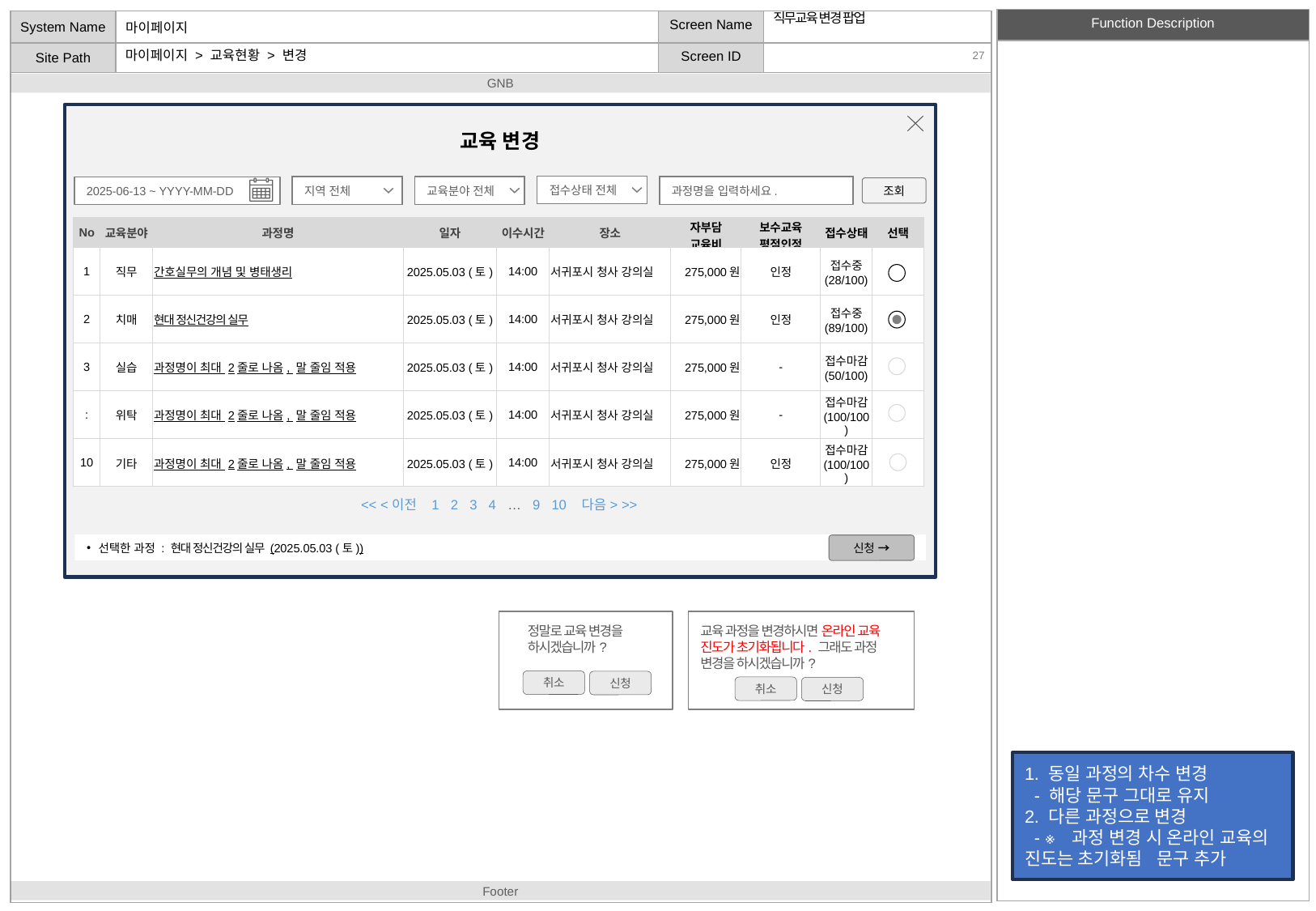

직무교육 변경 팝업

# 마이페이지 > 교육현황 > 변경

교육 변경
접수상태 전체

2025-06-13 ~ YYYY-MM-DD

지역 전체

교육분야 전체

과정명을 입력하세요.
조회
| No | 교육분야 | 과정명 | 일자 | 이수시간 | 장소 | 자부담 교육비 | 보수교육 평점인정 | 접수상태 | 선택 |
| --- | --- | --- | --- | --- | --- | --- | --- | --- | --- |
| 1 | 직무 | 간호실무의 개념 및 병태생리 | 2025.05.03 (토) | 14:00 | 서귀포시 청사 강의실 | 275,000원 | 인정 | 접수중 (28/100) |  |
| 2 | 치매 | 현대 정신건강의 실무 | 2025.05.03 (토) | 14:00 | 서귀포시 청사 강의실 | 275,000원 | 인정 | 접수중 (89/100) |  |
| 3 | 실습 | 과정명이 최대 2줄로 나옴, 말 줄임 적용 | 2025.05.03 (토) | 14:00 | 서귀포시 청사 강의실 | 275,000원 | - | 접수마감 (50/100) |  |
| : | 위탁 | 과정명이 최대 2줄로 나옴, 말 줄임 적용 | 2025.05.03 (토) | 14:00 | 서귀포시 청사 강의실 | 275,000원 | - | 접수마감 (100/100) |  |
| 10 | 기타 | 과정명이 최대 2줄로 나옴, 말 줄임 적용 | 2025.05.03 (토) | 14:00 | 서귀포시 청사 강의실 | 275,000원 | 인정 | 접수마감 (100/100) |  |

<< <이전   1   2   3   4   …   9   10   다음> >>
선택한 과정 : 현대 정신건강의 실무 (2025.05.03 (토))
신청 →

정말로 교육 변경을 하시겠습니까?
취소
신청

교육 과정을 변경하시면 온라인 교육 진도가 초기화됩니다. 그래도 과정 변경을 하시겠습니까?
취소
신청
1. 동일 과정의 차수 변경
  - 해당 문구 그대로 유지
2. 다른 과정으로 변경
  - ※ 과정 변경 시 온라인 교육의 진도는 초기화됨   문구 추가